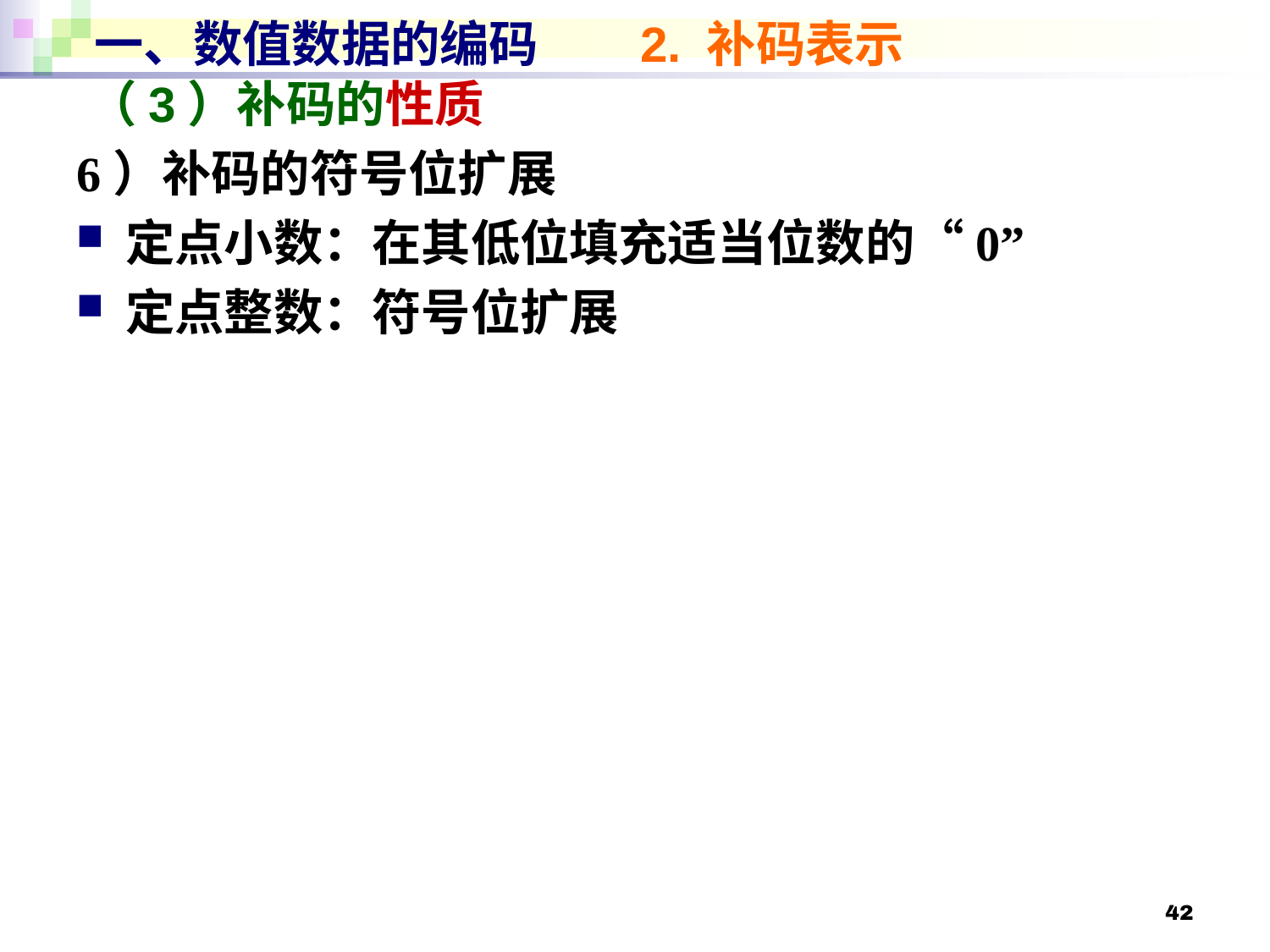

# 一、数值数据的编码        2. 补码表示
（3）补码的性质
6）补码的符号位扩展
定点小数：在其低位填充适当位数的“0”
定点整数：符号位扩展

42